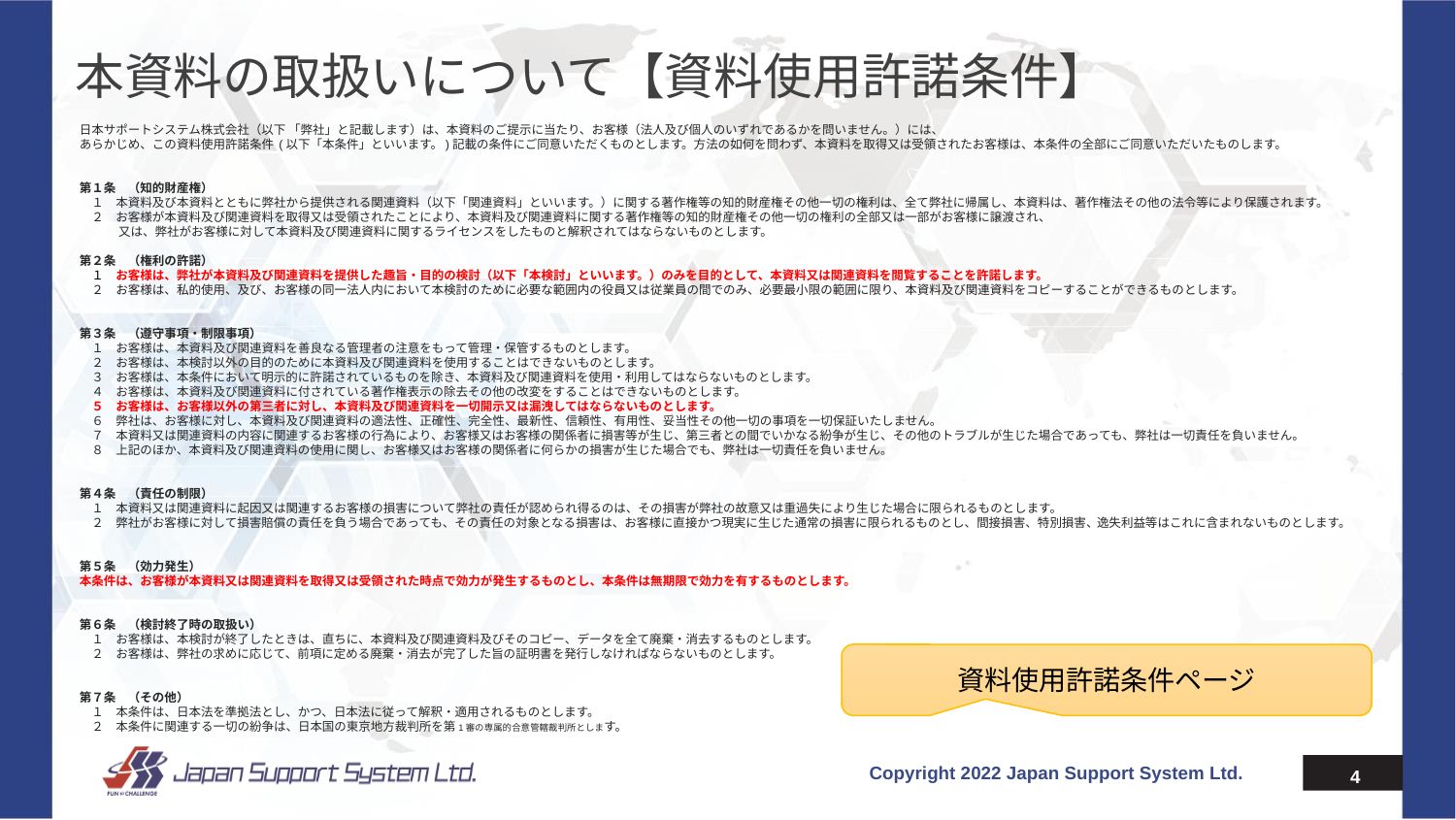

本資料の取扱いについて【資料使用許諾条件】
日本サポートシステム株式会社（以下 「弊社」と記載します）は、本資料のご提示に当たり、お客様（法人及び個人のいずれであるかを問いません。）には、
あらかじめ、この資料使用許諾条件 (以下「本条件」といいます。)記載の条件にご同意いただくものとします。方法の如何を問わず、本資料を取得又は受領されたお客様は、本条件の全部にご同意いただいたものします。

第１条　（知的財産権）
　１　本資料及び本資料とともに弊社から提供される関連資料（以下「関連資料」といいます。）に関する著作権等の知的財産権その他一切の権利は、全て弊社に帰属し、本資料は、著作権法その他の法令等により保護されます。
　２　お客様が本資料及び関連資料を取得又は受領されたことにより、本資料及び関連資料に関する著作権等の知的財産権その他一切の権利の全部又は一部がお客様に譲渡され、
　　　 又は、弊社がお客様に対して本資料及び関連資料に関するライセンスをしたものと解釈されてはならないものとします。
第２条　（権利の許諾）
　１　お客様は、弊社が本資料及び関連資料を提供した趣旨・目的の検討（以下「本検討」といいます。）のみを目的として、本資料又は関連資料を閲覧することを許諾します。
　２　お客様は、私的使用、及び、お客様の同一法人内において本検討のために必要な範囲内の役員又は従業員の間でのみ、必要最小限の範囲に限り、本資料及び関連資料をコピーすることができるものとします。

第３条　（遵守事項・制限事項）
　１　お客様は、本資料及び関連資料を善良なる管理者の注意をもって管理・保管するものとします。
　２　お客様は、本検討以外の目的のために本資料及び関連資料を使用することはできないものとします。
　３　お客様は、本条件において明示的に許諾されているものを除き、本資料及び関連資料を使用・利用してはならないものとします。
　４　お客様は、本資料及び関連資料に付されている著作権表示の除去その他の改変をすることはできないものとします。
　５　お客様は、お客様以外の第三者に対し、本資料及び関連資料を一切開示又は漏洩してはならないものとします。
　６　弊社は、お客様に対し、本資料及び関連資料の適法性、正確性、完全性、最新性、信頼性、有用性、妥当性その他一切の事項を一切保証いたしません。
　７　本資料又は関連資料の内容に関連するお客様の行為により、お客様又はお客様の関係者に損害等が生じ、第三者との間でいかなる紛争が生じ、その他のトラブルが生じた場合であっても、弊社は一切責任を負いません。
　８　上記のほか、本資料及び関連資料の使用に関し、お客様又はお客様の関係者に何らかの損害が生じた場合でも、弊社は一切責任を負いません。

　
第４条　（責任の制限）
　１　本資料又は関連資料に起因又は関連するお客様の損害について弊社の責任が認められ得るのは、その損害が弊社の故意又は重過失により生じた場合に限られるものとします。
　２　弊社がお客様に対して損害賠償の責任を負う場合であっても、その責任の対象となる損害は、お客様に直接かつ現実に生じた通常の損害に限られるものとし、間接損害、特別損害、逸失利益等はこれに含まれないものとします。

第５条　（効力発生）
本条件は、お客様が本資料又は関連資料を取得又は受領された時点で効力が発生するものとし、本条件は無期限で効力を有するものとします。
　
第６条　（検討終了時の取扱い）
　１　お客様は、本検討が終了したときは、直ちに、本資料及び関連資料及びそのコピー、データを全て廃棄・消去するものとします。
　２　お客様は、弊社の求めに応じて、前項に定める廃棄・消去が完了した旨の証明書を発行しなければならないものとします。

第７条　（その他）
　１　本条件は、日本法を準拠法とし、かつ、日本法に従って解釈・適用されるものとします。
　２　本条件に関連する一切の紛争は、日本国の東京地方裁判所を第1審の専属的合意管轄裁判所とします。
資料使用許諾条件ページ
4
4